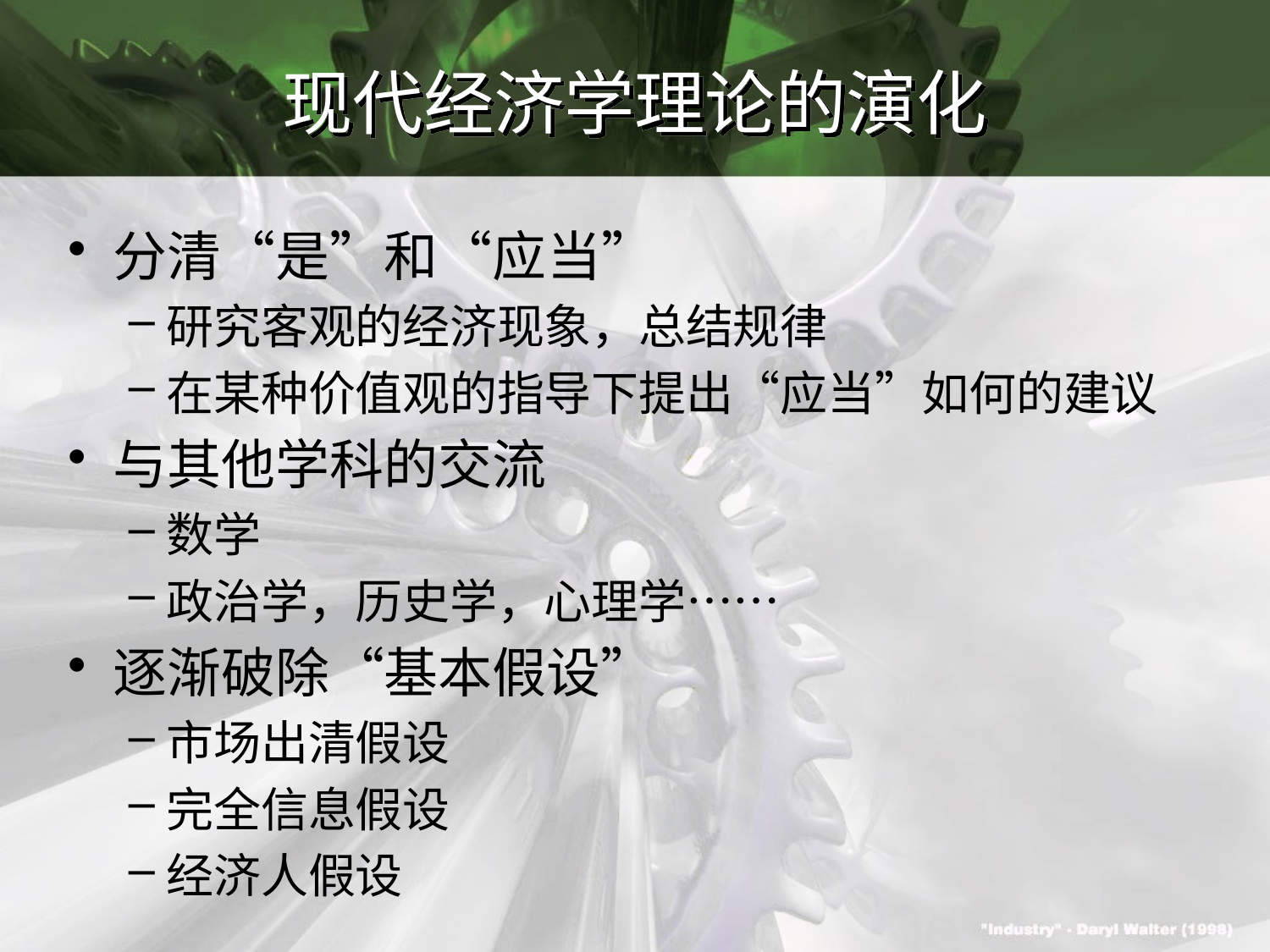

# 现代经济学理论的演化
分清“是”和“应当”
研究客观的经济现象，总结规律
在某种价值观的指导下提出“应当”如何的建议
与其他学科的交流
数学
政治学，历史学，心理学……
逐渐破除“基本假设”
市场出清假设
完全信息假设
经济人假设